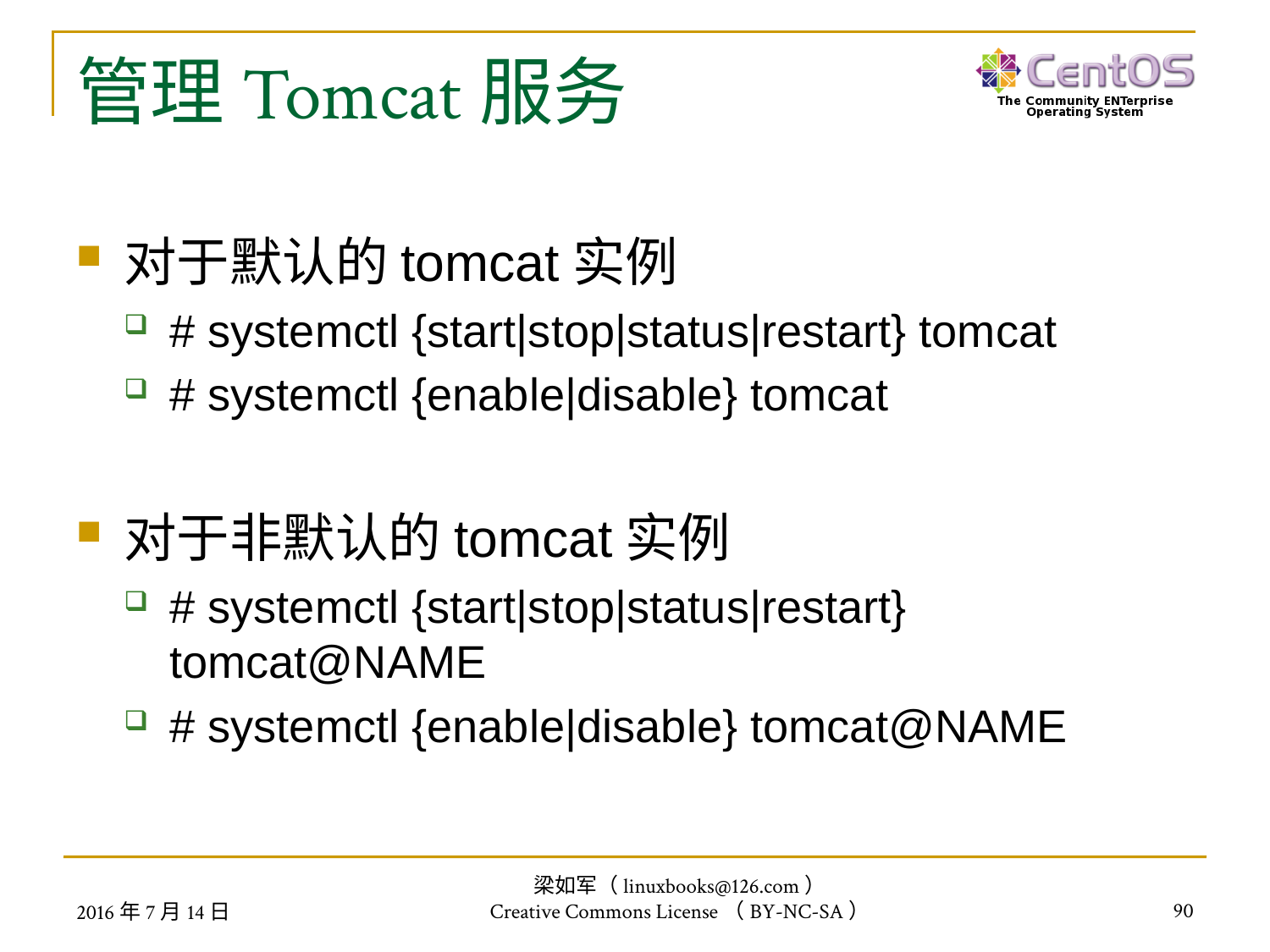

# 管理Tomcat服务
对于默认的tomcat实例
# systemctl {start|stop|status|restart} tomcat
# systemctl {enable|disable} tomcat

对于非默认的tomcat实例
# systemctl {start|stop|status|restart} tomcat@NAME
# systemctl {enable|disable} tomcat@NAME
梁如军（linuxbooks@126.com）
Creative Commons License（BY-NC-SA）
2016年7月14日
90